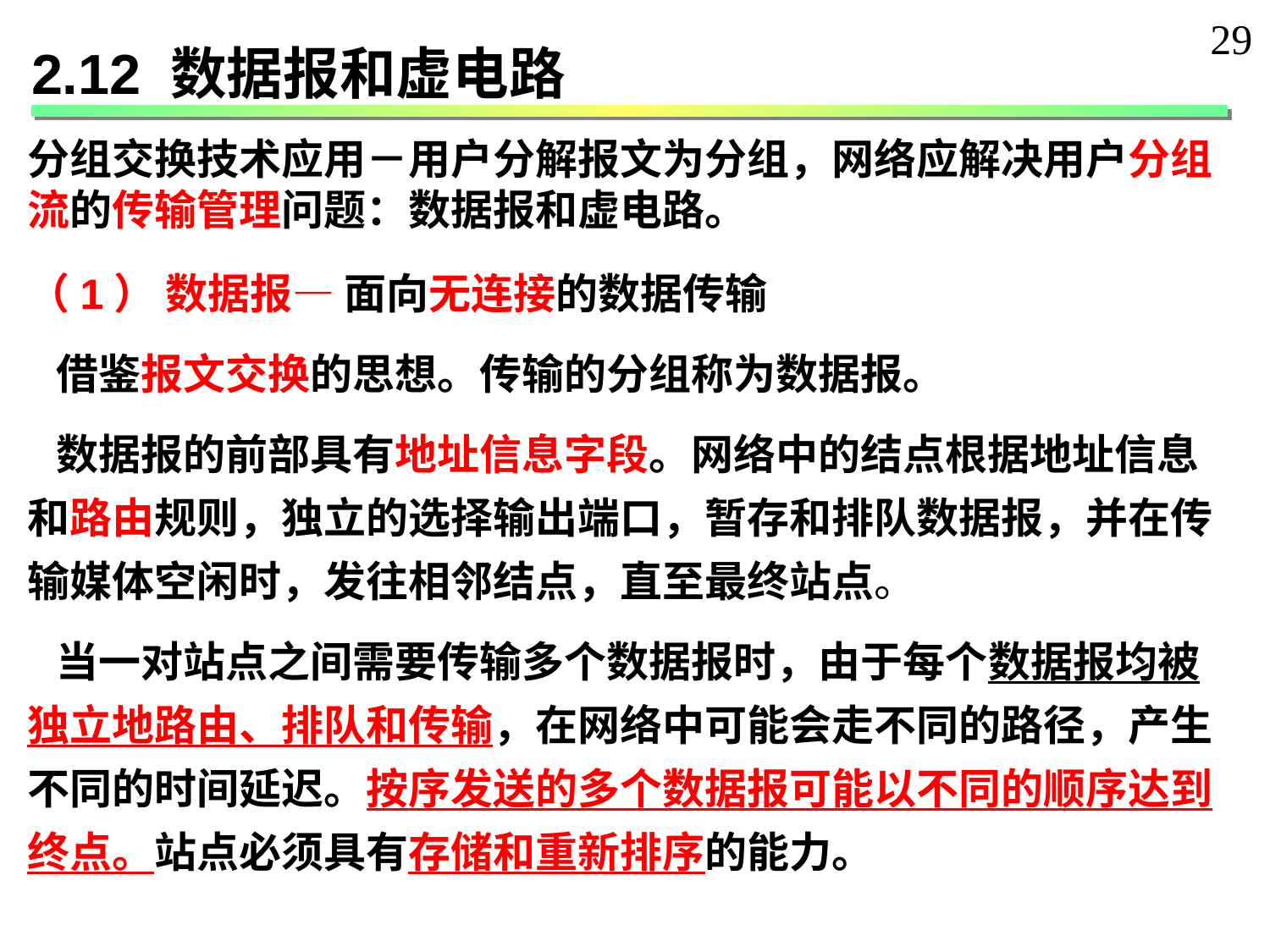

29
2.12 数据报和虚电路

分组交换技术应用－用户分解报文为分组，网络应解决用户分组流的传输管理问题：数据报和虚电路。

（1） 数据报— 面向无连接的数据传输
  借鉴报文交换的思想。传输的分组称为数据报。
  数据报的前部具有地址信息字段。网络中的结点根据地址信息和路由规则，独立的选择输出端口，暂存和排队数据报，并在传输媒体空闲时，发往相邻结点，直至最终站点。
  当一对站点之间需要传输多个数据报时，由于每个数据报均被独立地路由、排队和传输，在网络中可能会走不同的路径，产生不同的时间延迟。按序发送的多个数据报可能以不同的顺序达到终点。站点必须具有存储和重新排序的能力。